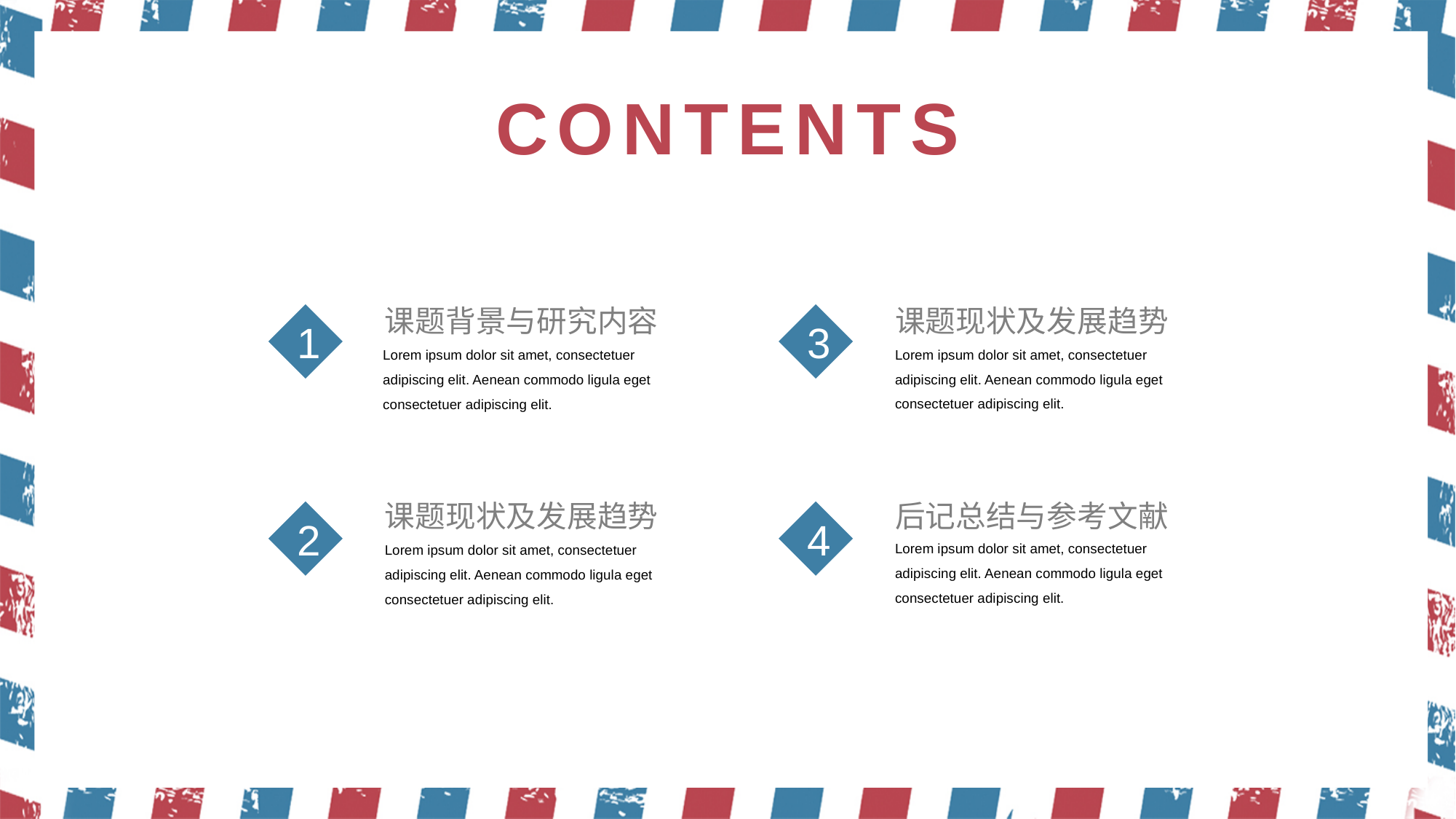

CONTENTS
课题背景与研究内容
课题现状及发展趋势
1
3
Lorem ipsum dolor sit amet, consectetuer adipiscing elit. Aenean commodo ligula eget consectetuer adipiscing elit.
Lorem ipsum dolor sit amet, consectetuer adipiscing elit. Aenean commodo ligula eget consectetuer adipiscing elit.
课题现状及发展趋势
后记总结与参考文献
2
4
Lorem ipsum dolor sit amet, consectetuer adipiscing elit. Aenean commodo ligula eget consectetuer adipiscing elit.
Lorem ipsum dolor sit amet, consectetuer adipiscing elit. Aenean commodo ligula eget consectetuer adipiscing elit.